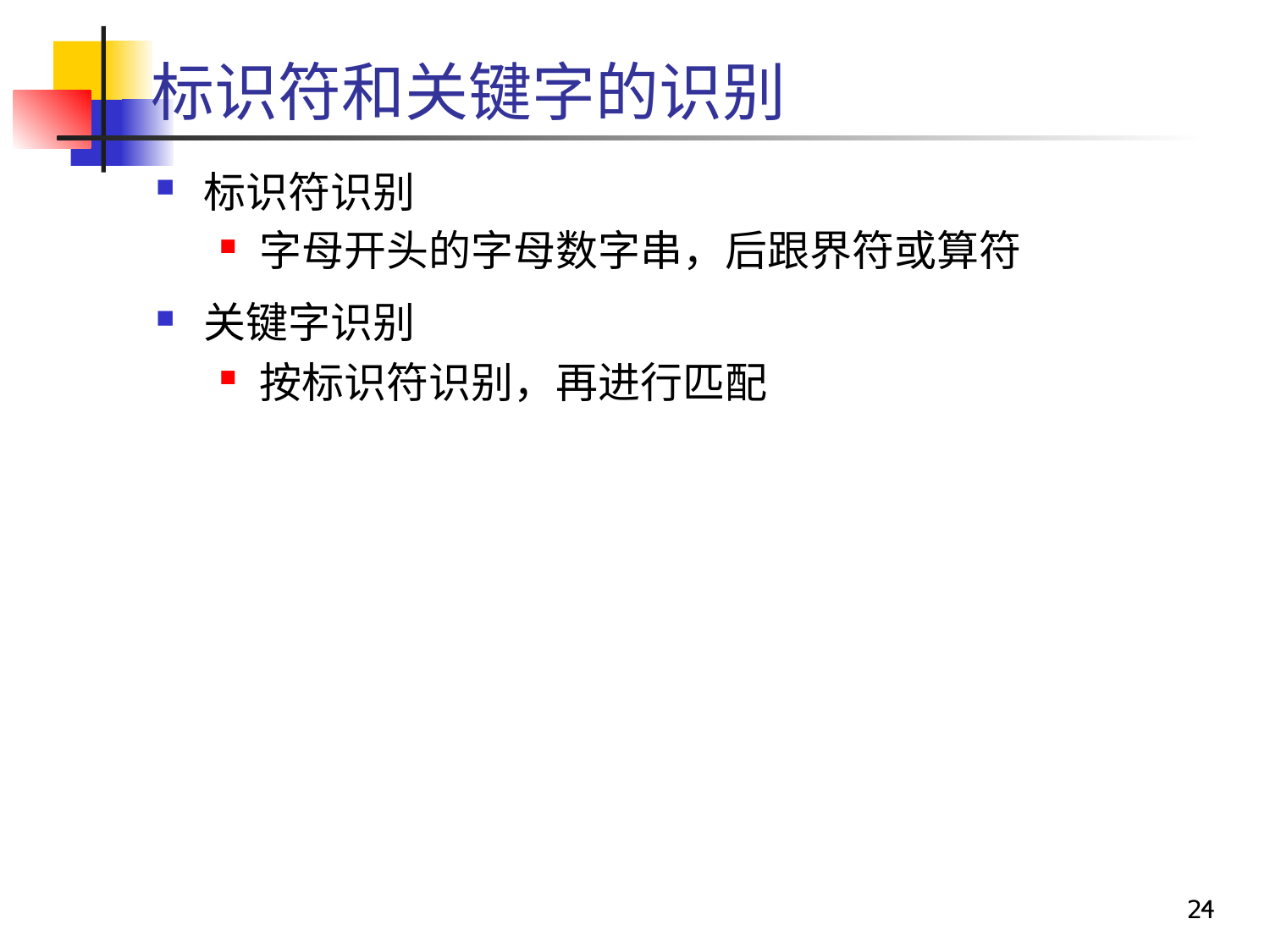

# 标识符和关键字的识别
标识符识别
字母开头的字母数字串，后跟界符或算符
关键字识别
按标识符识别，再进行匹配
24